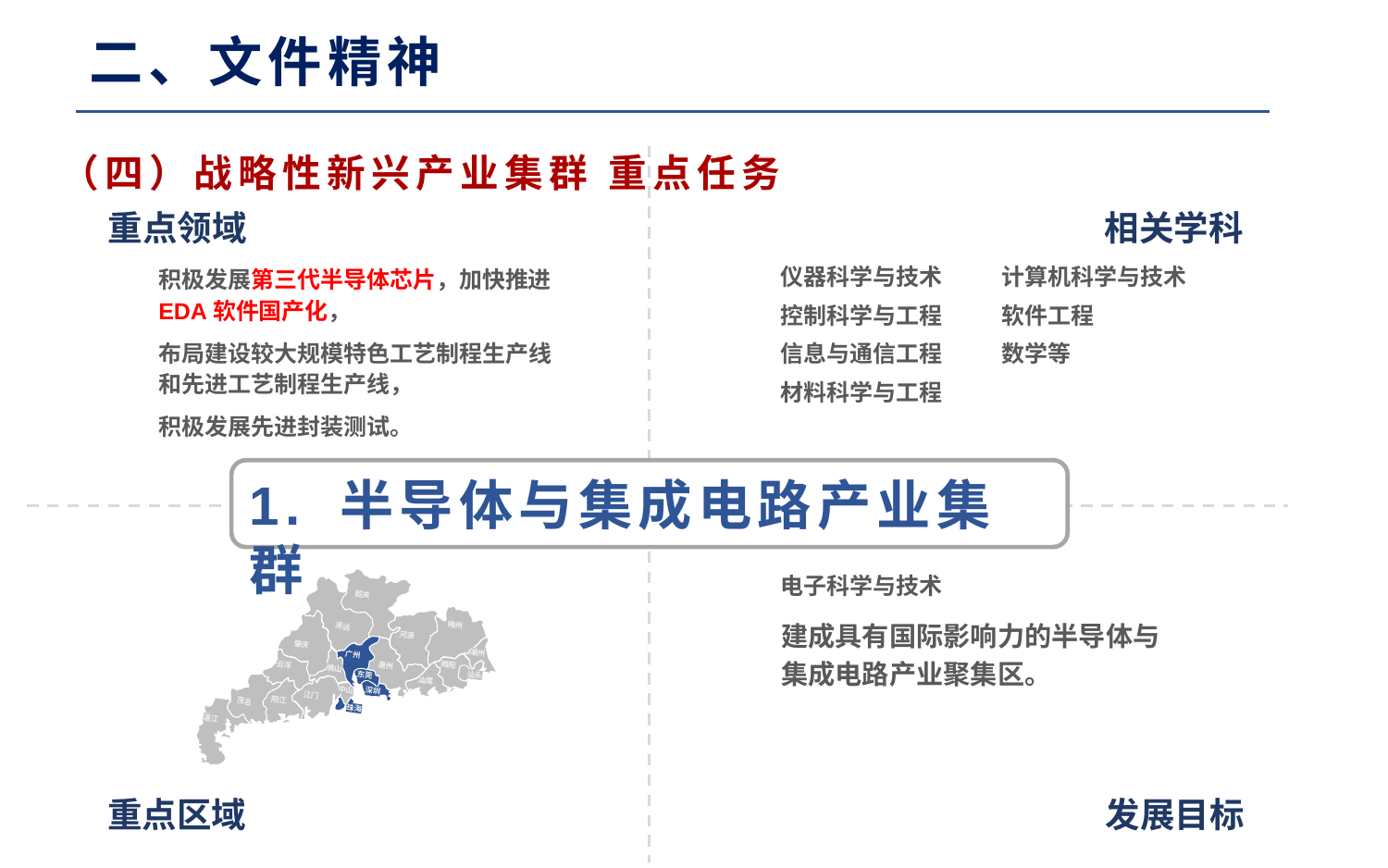

二、文件精神
（四）战略性新兴产业集群 重点任务
重点领域
相关学科
仪器科学与技术
控制科学与工程
信息与通信工程
材料科学与工程

电子科学与技术
计算机科学与技术
软件工程
数学等
积极发展第三代半导体芯片，加快推进EDA软件国产化，
布局建设较大规模特色工艺制程生产线和先进工艺制程生产线，
积极发展先进封装测试。
1. 半导体与集成电路产业集群

韶关

梅州

清远
河源
潮州

肇庆
揭阳
广州

汕头
惠州

汕尾
佛山
东莞
云浮

深圳

中山

江门
珠海
阳江
茂名

湛江
建成具有国际影响力的半导体与集成电路产业聚集区。
重点区域
发展目标